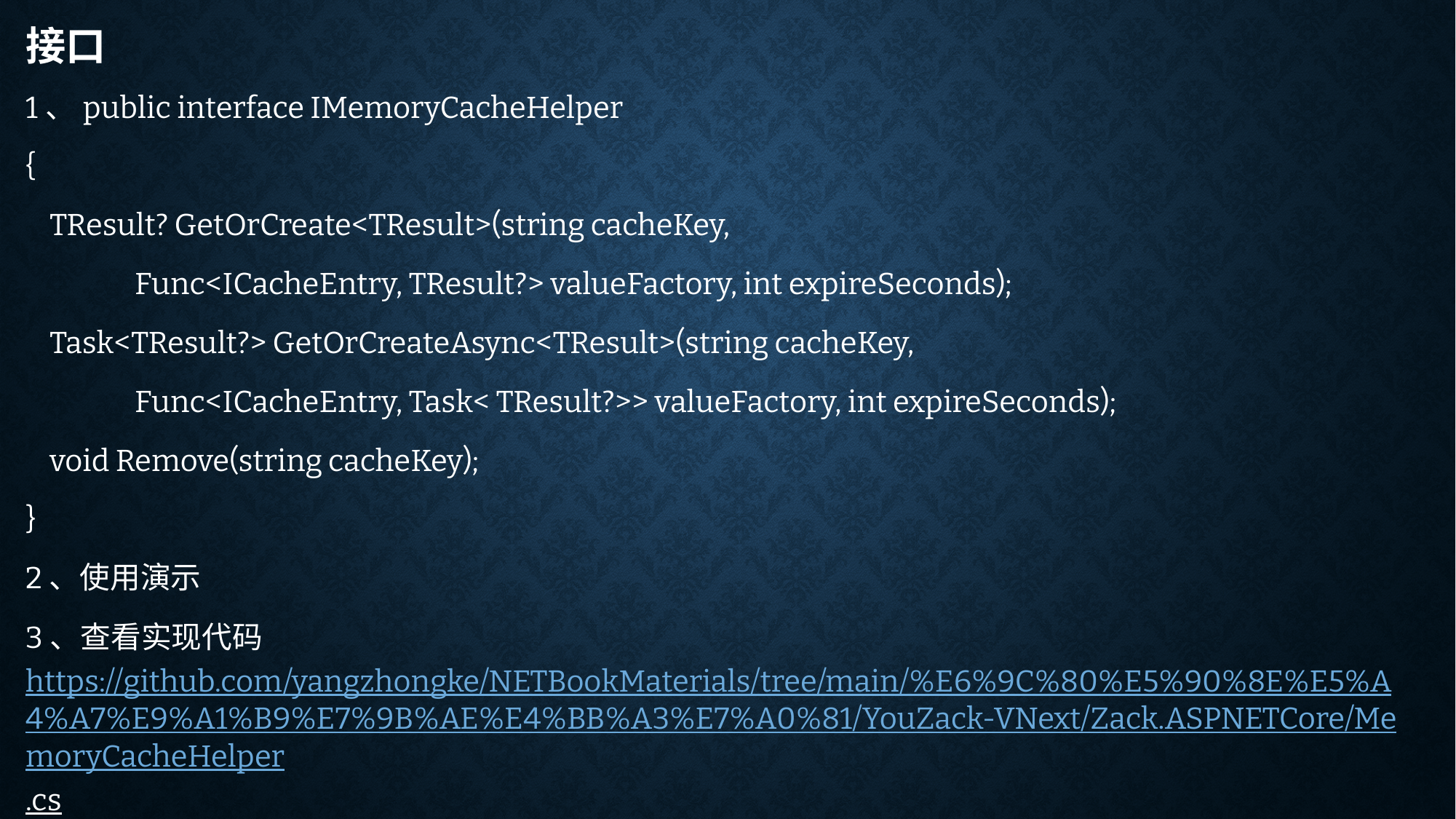

# 接口
1、public interface IMemoryCacheHelper
{
    TResult? GetOrCreate<TResult>(string cacheKey,
	Func<ICacheEntry, TResult?> valueFactory, int expireSeconds);
    Task<TResult?> GetOrCreateAsync<TResult>(string cacheKey,
	Func<ICacheEntry, Task< TResult?>> valueFactory, int expireSeconds);
    void Remove(string cacheKey);
}
2、使用演示
3、查看实现代码https://github.com/yangzhongke/NETBookMaterials/tree/main/%E6%9C%80%E5%90%8E%E5%A4%A7%E9%A1%B9%E7%9B%AE%E4%BB%A3%E7%A0%81/YouZack-VNext/Zack.ASPNETCore/MemoryCacheHelper.cs